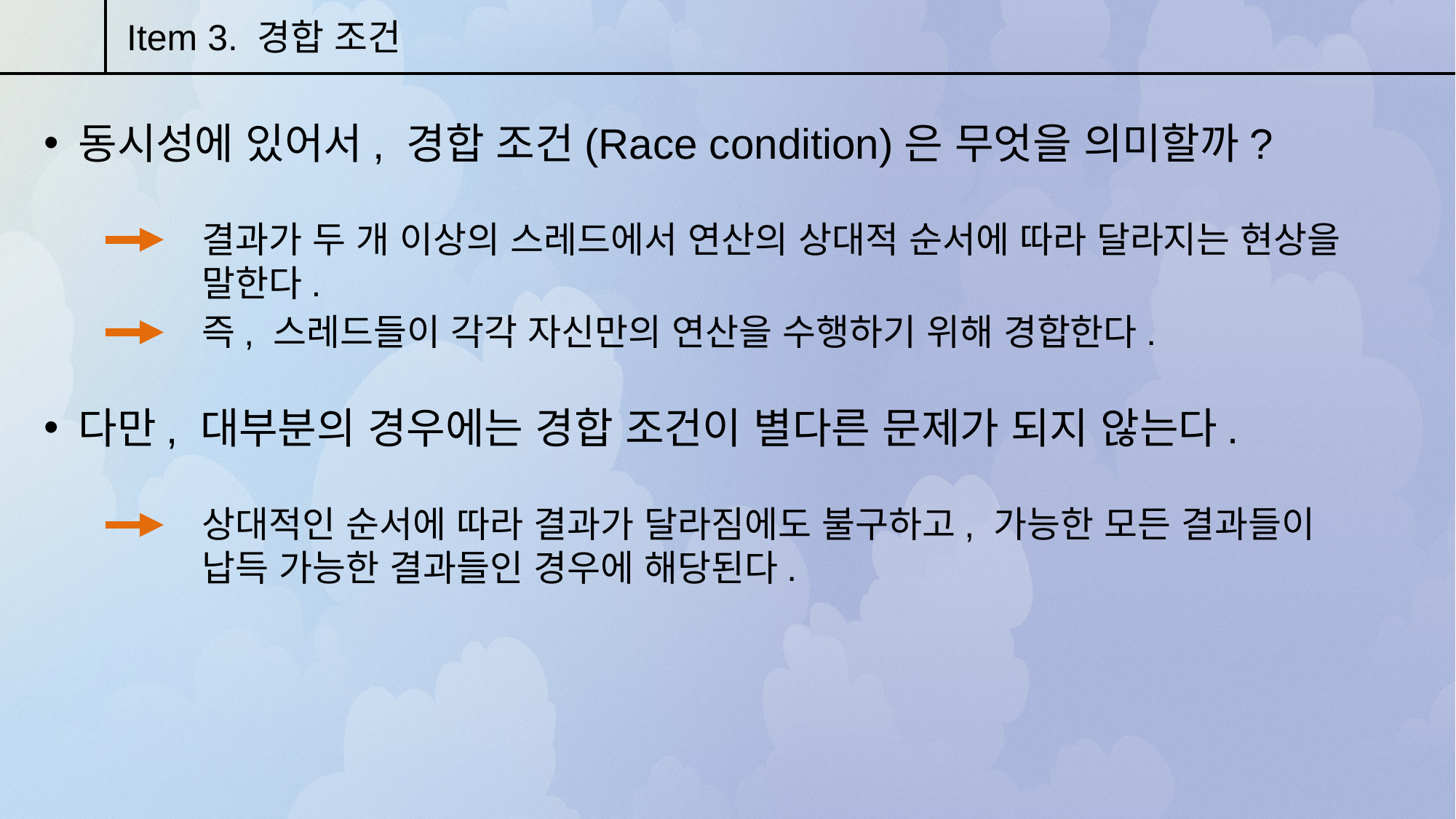

Item 3. 경합 조건
동시성에 있어서, 경합 조건(Race condition)은 무엇을 의미할까?
결과가 두 개 이상의 스레드에서 연산의 상대적 순서에 따라 달라지는 현상을 말한다.
즉, 스레드들이 각각 자신만의 연산을 수행하기 위해 경합한다.
다만, 대부분의 경우에는 경합 조건이 별다른 문제가 되지 않는다.
상대적인 순서에 따라 결과가 달라짐에도 불구하고, 가능한 모든 결과들이 납득 가능한 결과들인 경우에 해당된다.